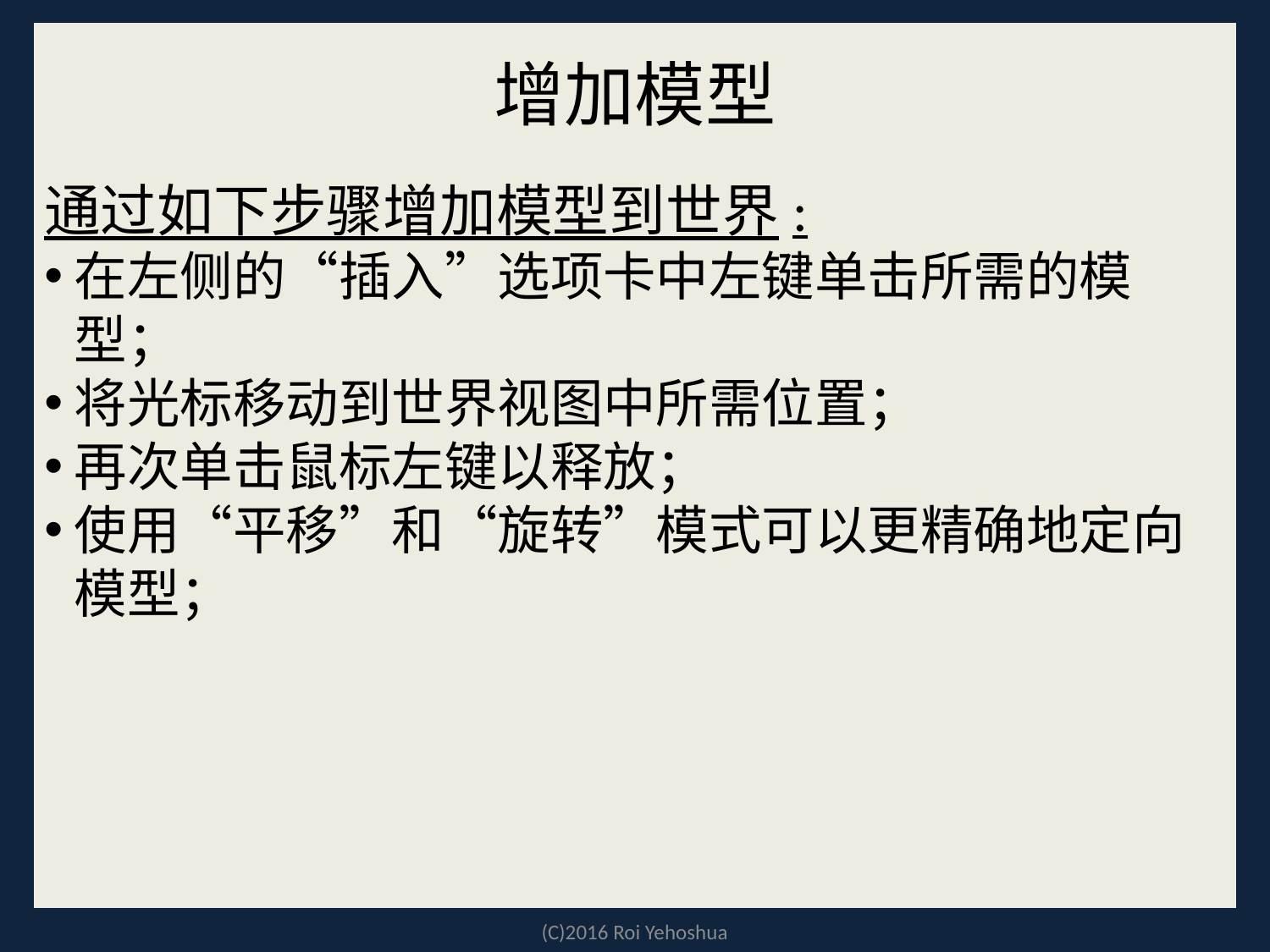

增加模型
通过如下步骤增加模型到世界:
在左侧的“插入”选项卡中左键单击所需的模型；
将光标移动到世界视图中所需位置；
再次单击鼠标左键以释放；
使用“平移”和“旋转”模式可以更精确地定向模型；

(C)2016 Roi Yehoshua